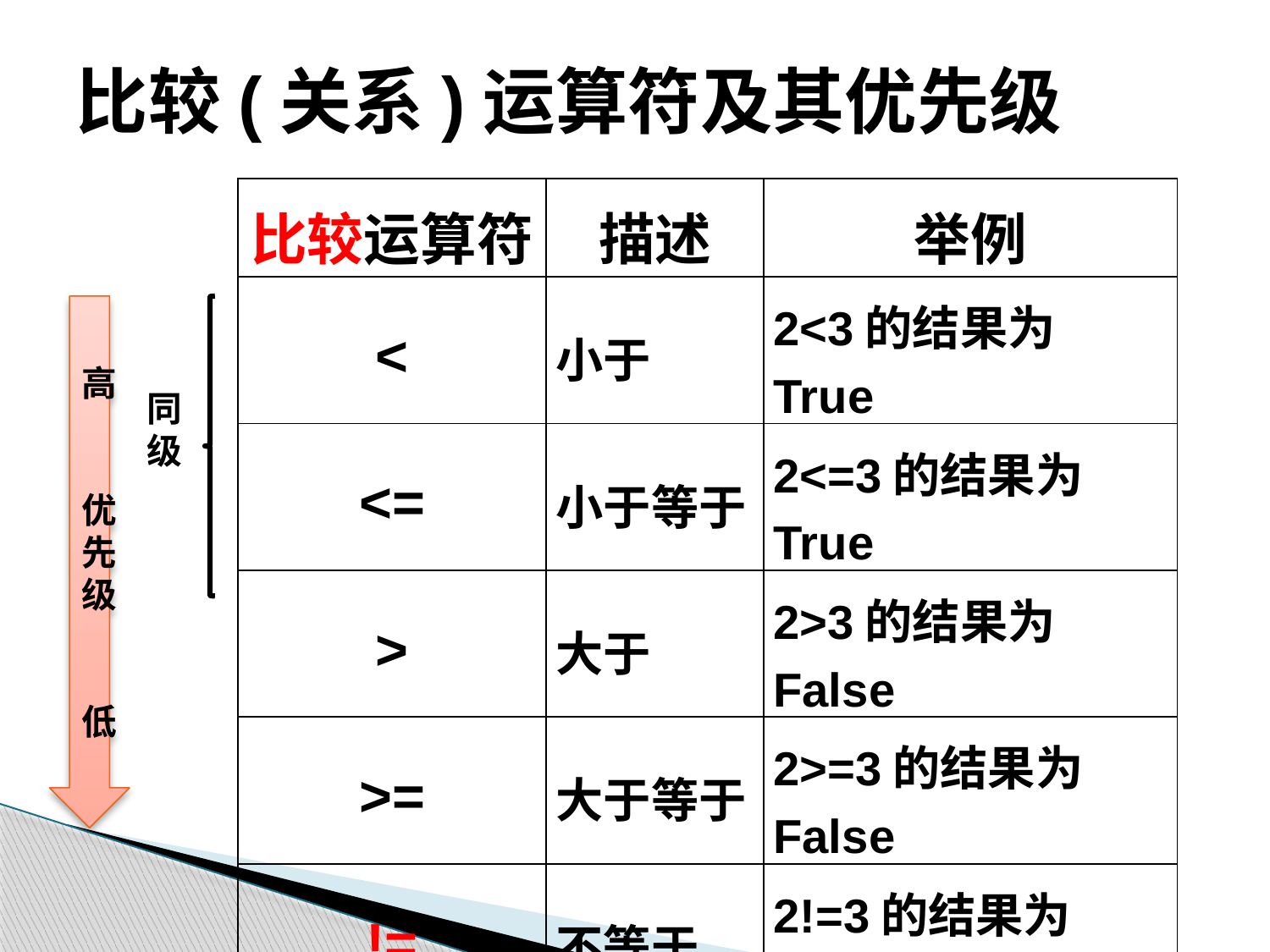

# 比较(关系)运算符及其优先级
| 比较运算符 | 描述 | 举例 |
| --- | --- | --- |
| < | 小于 | 2<3的结果为True |
| <= | 小于等于 | 2<=3的结果为True |
| > | 大于 | 2>3的结果为False |
| >= | 大于等于 | 2>=3的结果为False |
| != | 不等于 | 2!=3的结果为True |
| == | 等于 | 2==3的结果为False |
高

优先级

低

同
级